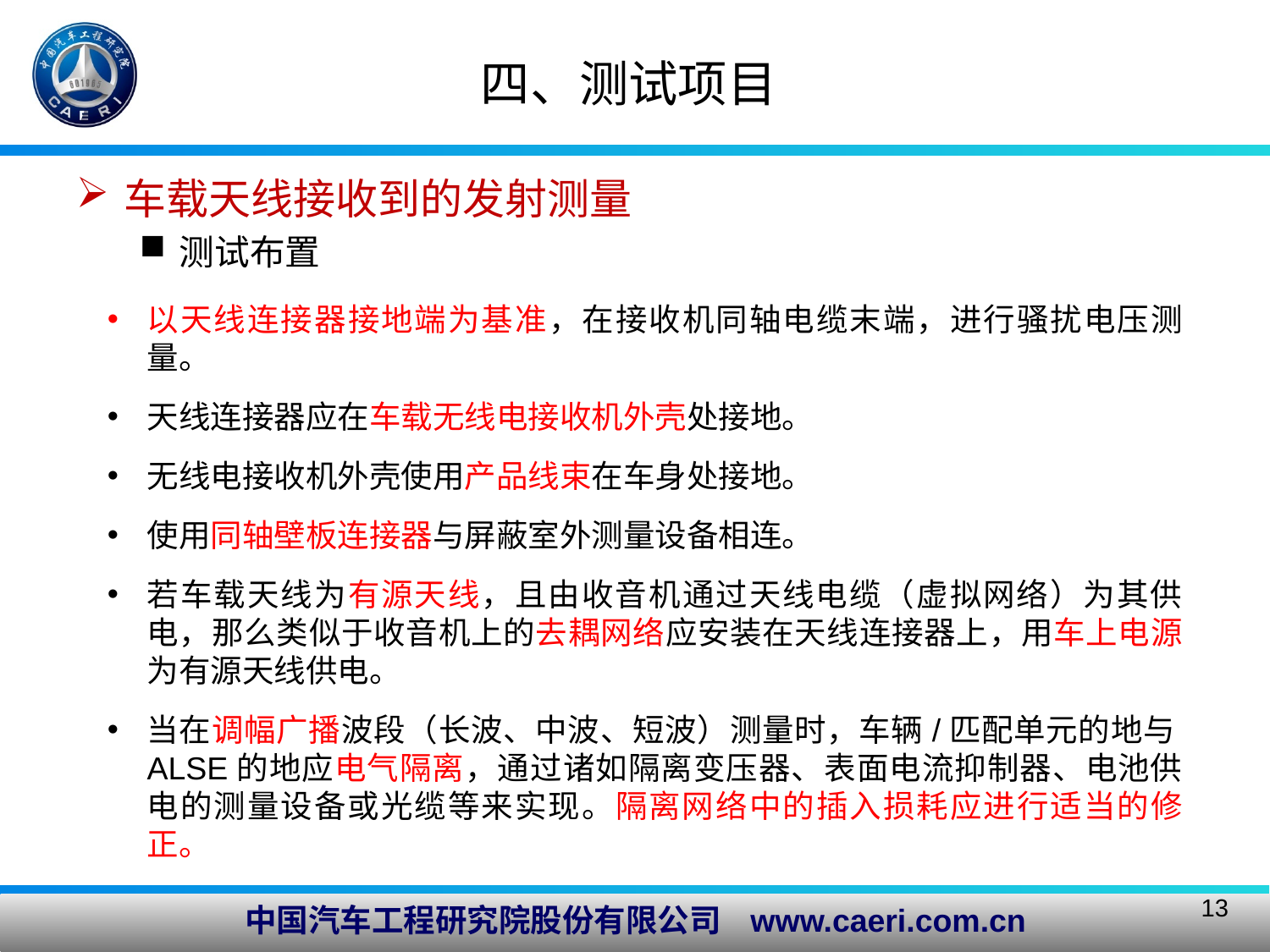

四、测试项目
车载天线接收到的发射测量
测试布置
以天线连接器接地端为基准，在接收机同轴电缆末端，进行骚扰电压测量。
天线连接器应在车载无线电接收机外壳处接地。
无线电接收机外壳使用产品线束在车身处接地。
使用同轴壁板连接器与屏蔽室外测量设备相连。
若车载天线为有源天线，且由收音机通过天线电缆（虚拟网络）为其供电，那么类似于收音机上的去耦网络应安装在天线连接器上，用车上电源为有源天线供电。
当在调幅广播波段（长波、中波、短波）测量时，车辆/匹配单元的地与ALSE的地应电气隔离，通过诸如隔离变压器、表面电流抑制器、电池供电的测量设备或光缆等来实现。隔离网络中的插入损耗应进行适当的修正。
13